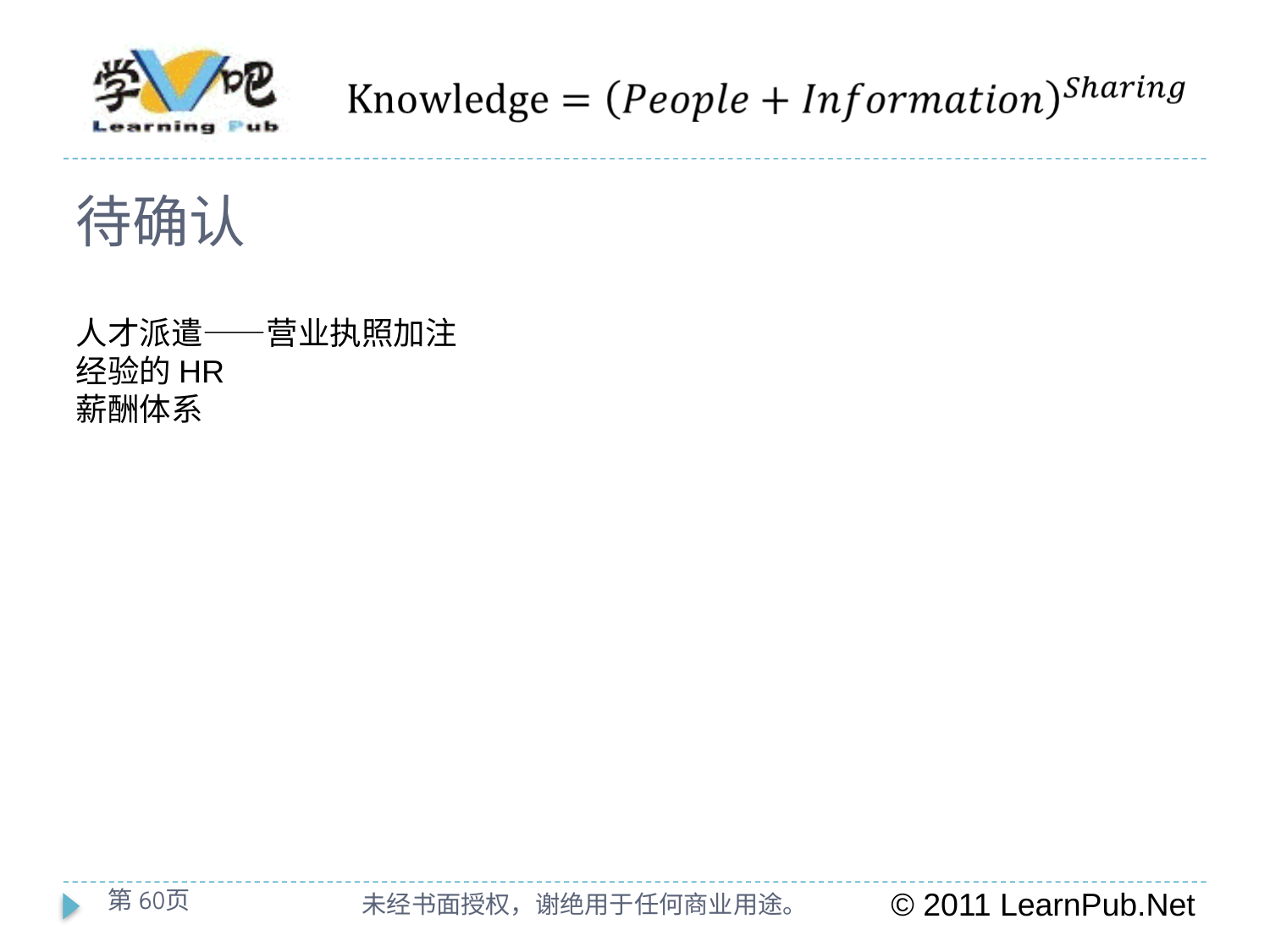

待确认
人才派遣——营业执照加注
经验的HR
薪酬体系

第60页
未经书面授权，谢绝用于任何商业用途。